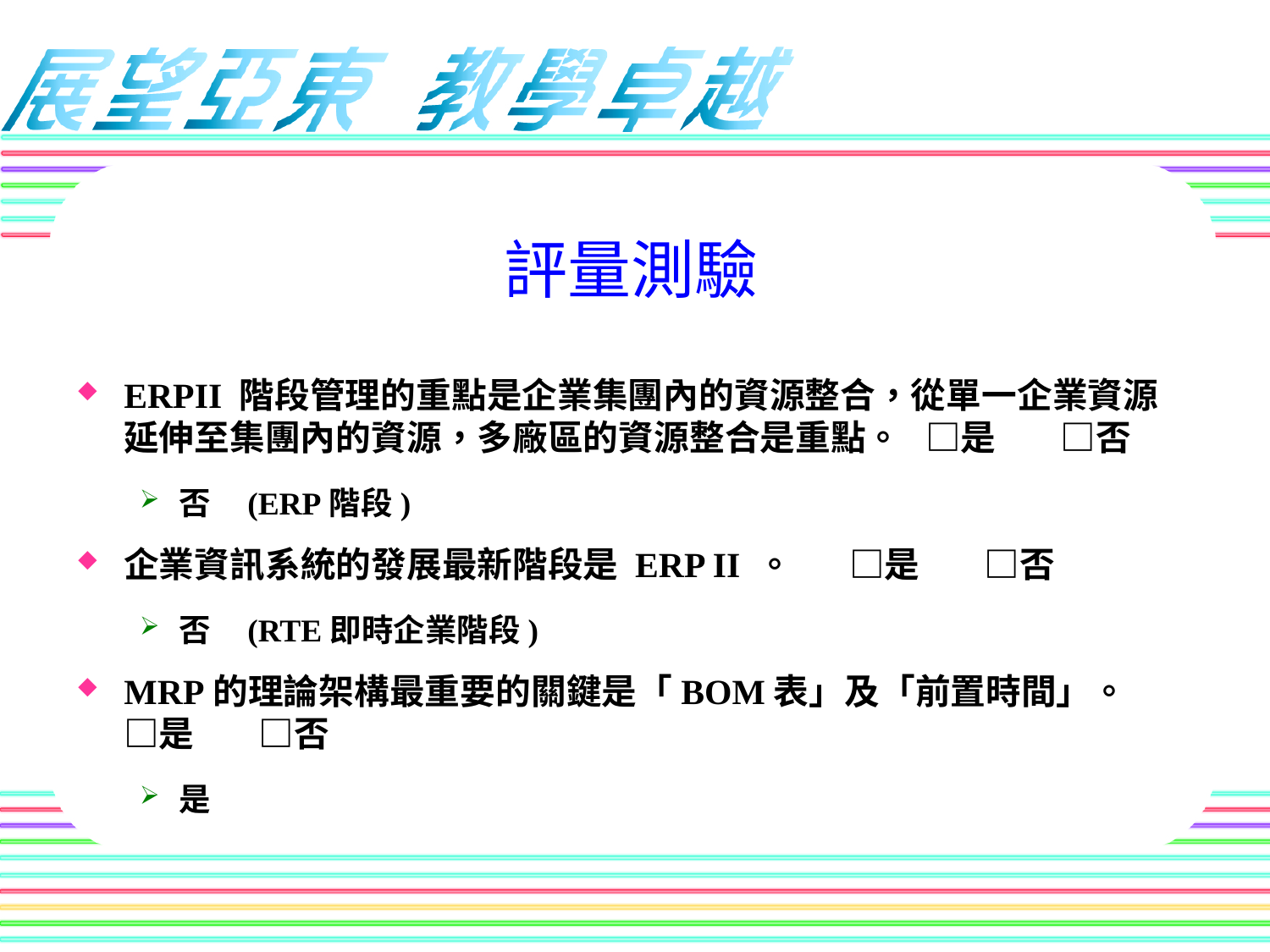

# 評量測驗
ERPII 階段管理的重點是企業集團內的資源整合，從單一企業資源延伸至集團內的資源，多廠區的資源整合是重點。   □是        □否
否    (ERP階段)
企業資訊系統的發展最新階段是 ERP II 。       □是        □否
否    (RTE即時企業階段)
MRP的理論架構最重要的關鍵是「BOM表」及「前置時間」。       □是        □否
是